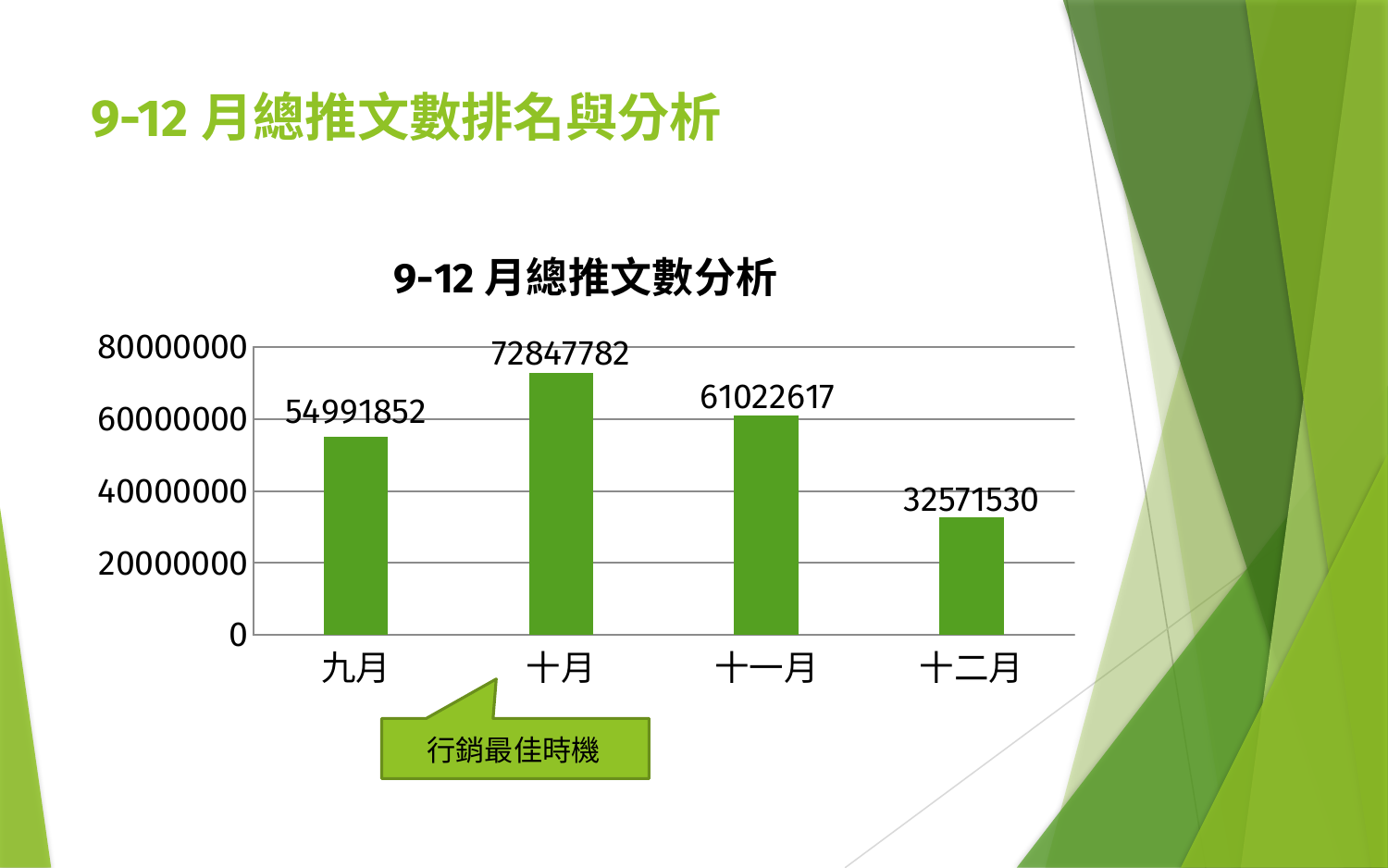

# 9-12月總推文數排名與分析

### Chart: 9-12月總推文數分析

| Category |  |
|---|---|
| 九月 | 54991852.0 |
| 十月 | 72847782.0 |
| 十一月 | 61022617.0 |
| 十二月 | 32571530.0 |
行銷最佳時機